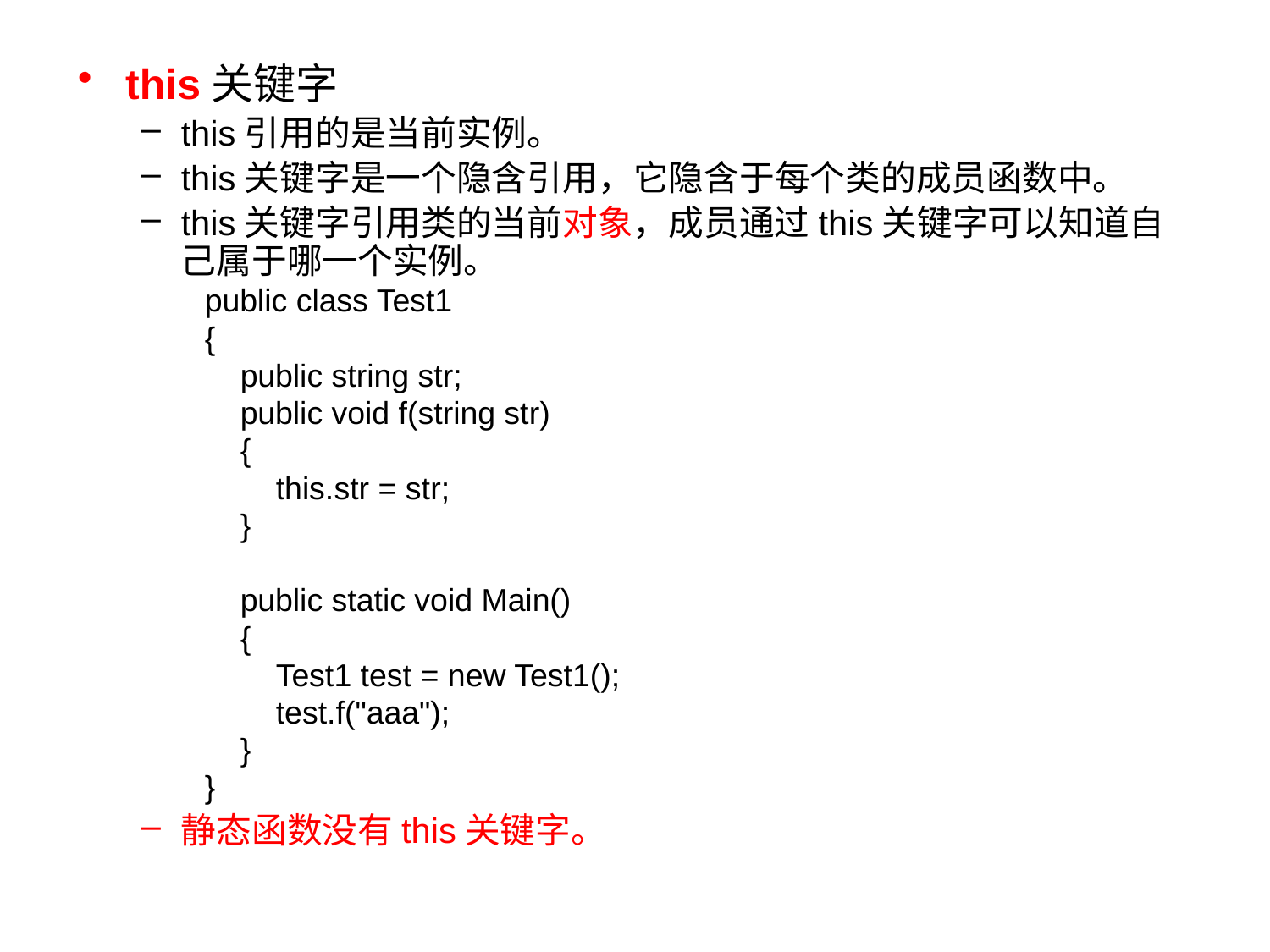

this关键字
this引用的是当前实例。
this关键字是一个隐含引用，它隐含于每个类的成员函数中。
this关键字引用类的当前对象，成员通过this关键字可以知道自己属于哪一个实例。
public class Test1
{
    public string str;
    public void f(string str)
    {
        this.str = str;
    }

    public static void Main()
    {
        Test1 test = new Test1();
        test.f("aaa");
    }
}
静态函数没有this关键字。